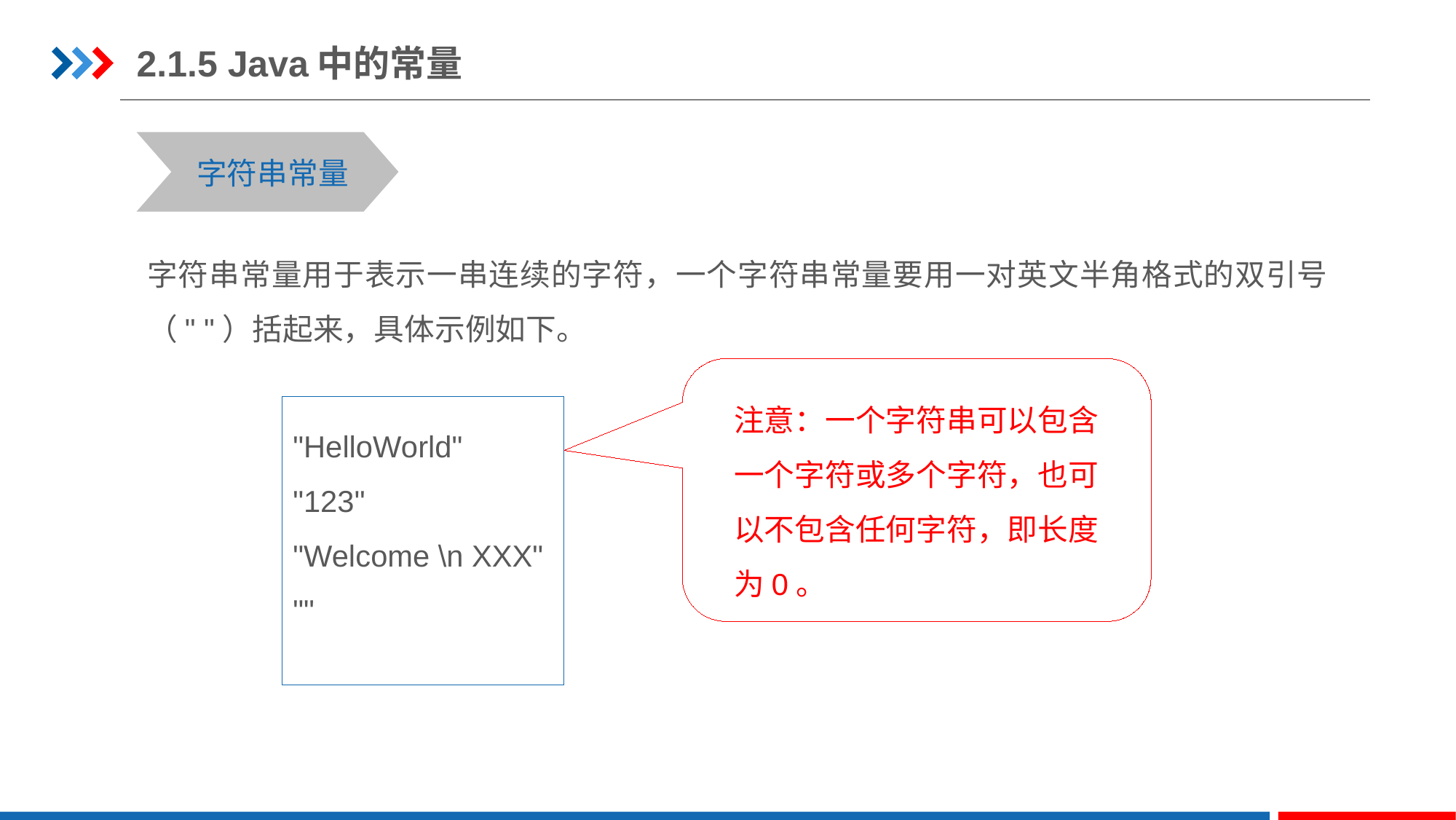

2.1.5 Java中的常量

字符串常量
字符串常量用于表示一串连续的字符，一个字符串常量要用一对英文半角格式的双引号（" "）括起来，具体示例如下。

注意：一个字符串可以包含一个字符或多个字符，也可以不包含任何字符，即长度为0。

"HelloWorld"
"123"
"Welcome \n XXX"
""